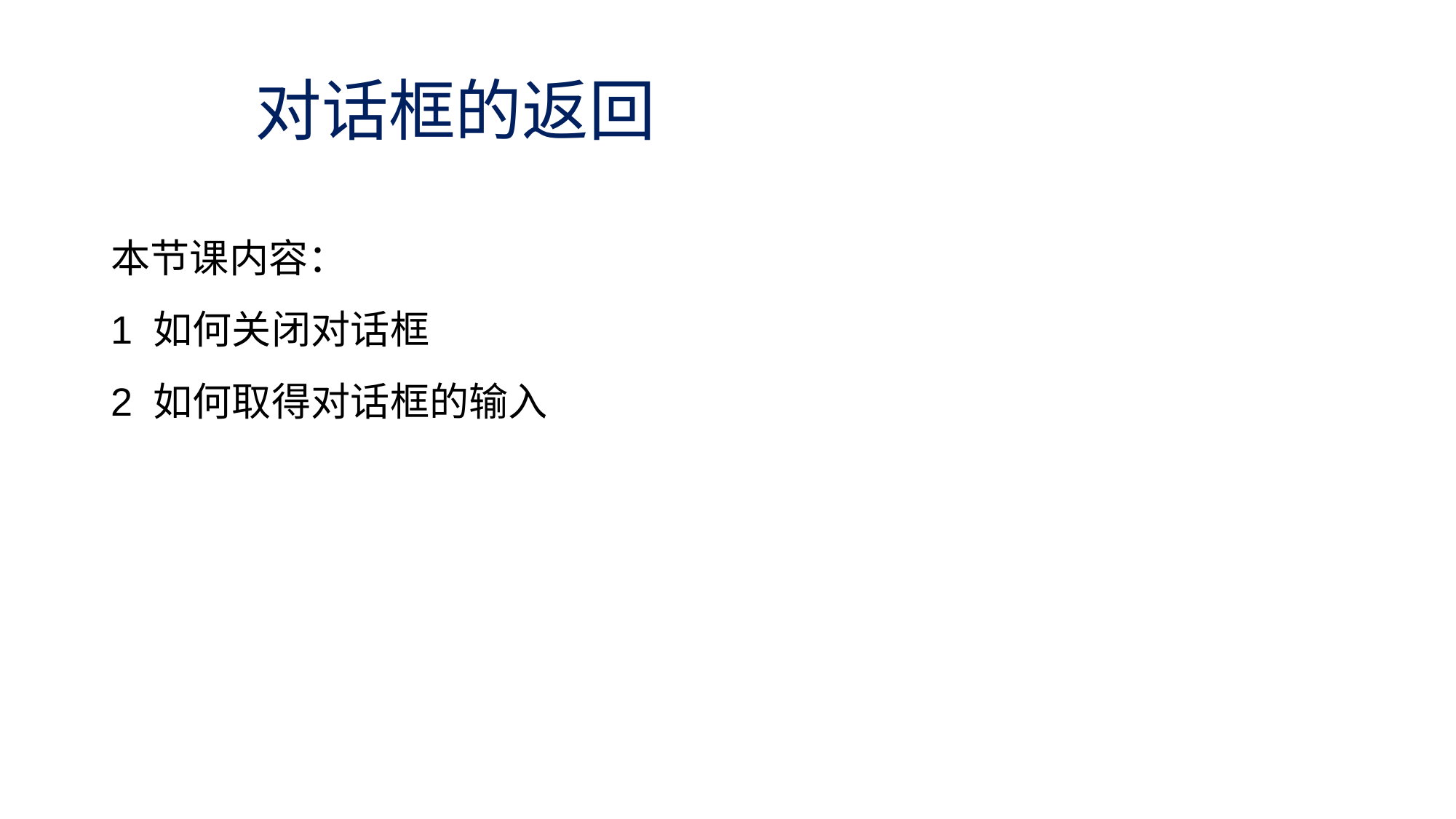

# 对话框的返回
本节课内容：
1 如何关闭对话框
2 如何取得对话框的输入